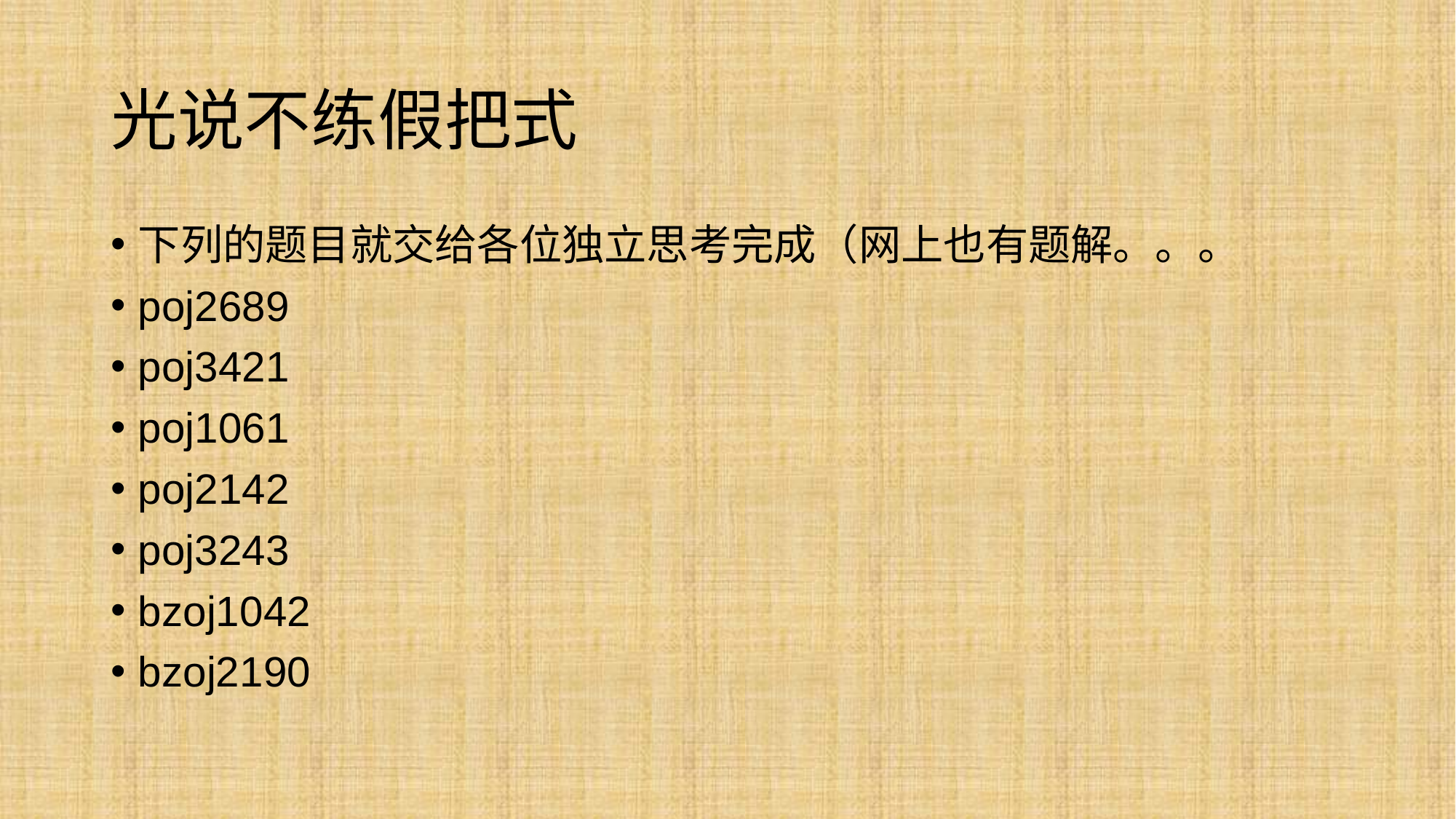

# 光说不练假把式
下列的题目就交给各位独立思考完成（网上也有题解。。。
poj2689
poj3421
poj1061
poj2142
poj3243
bzoj1042
bzoj2190